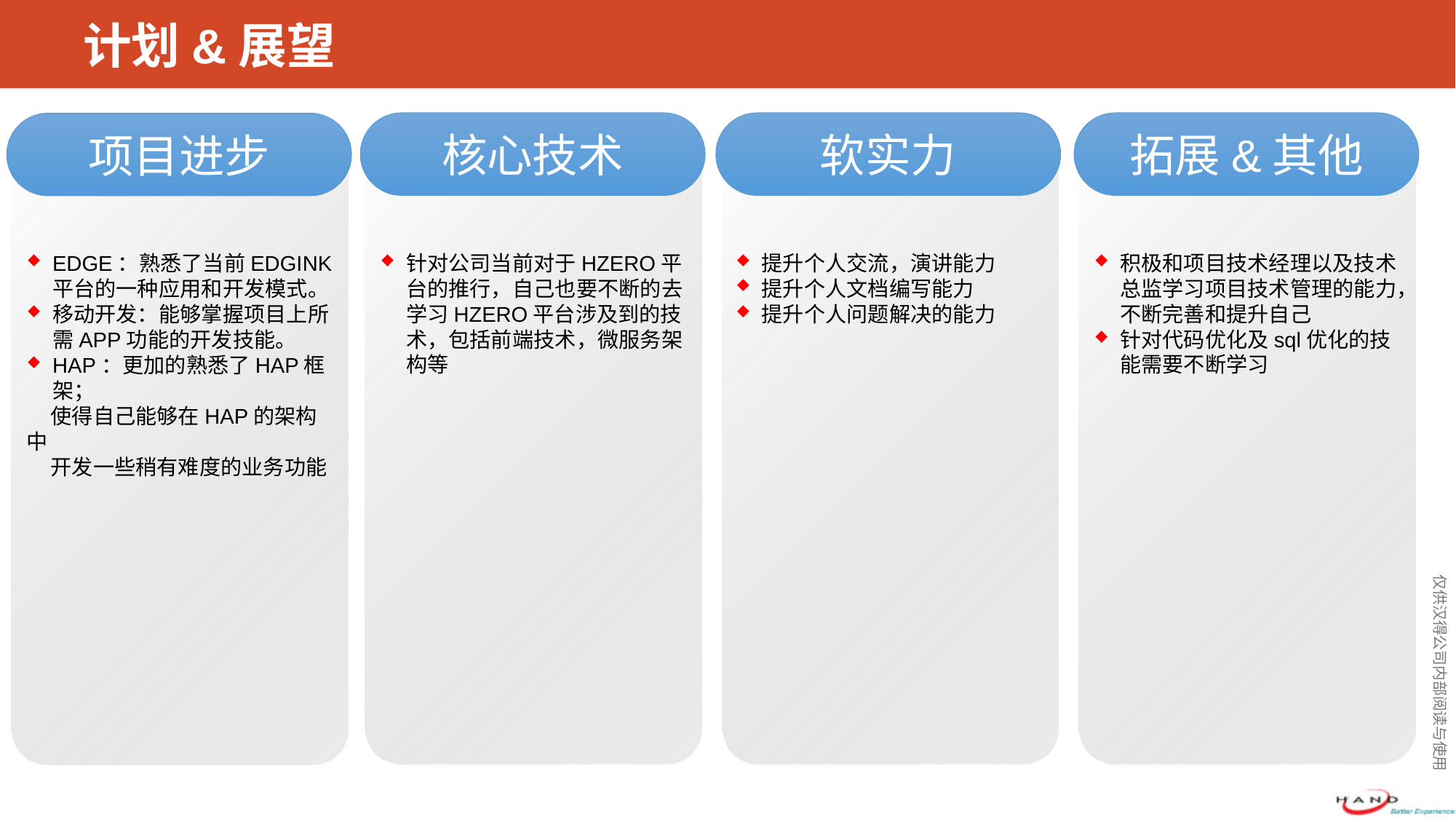

# 计划&展望
核心技术

针对公司当前对于HZERO平台的推行，自己也要不断的去学习HZERO平台涉及到的技术，包括前端技术，微服务架构等
软实力

提升个人交流，演讲能力
提升个人文档编写能力
提升个人问题解决的能力

拓展&其他

积极和项目技术经理以及技术总监学习项目技术管理的能力，不断完善和提升自己
针对代码优化及sql优化的技能需要不断学习
项目进步

EDGE：熟悉了当前EDGINK平台的一种应用和开发模式。
移动开发：能够掌握项目上所需APP功能的开发技能。
HAP：更加的熟悉了HAP框架；
    使得自己能够在HAP的架构中
    开发一些稍有难度的业务功能